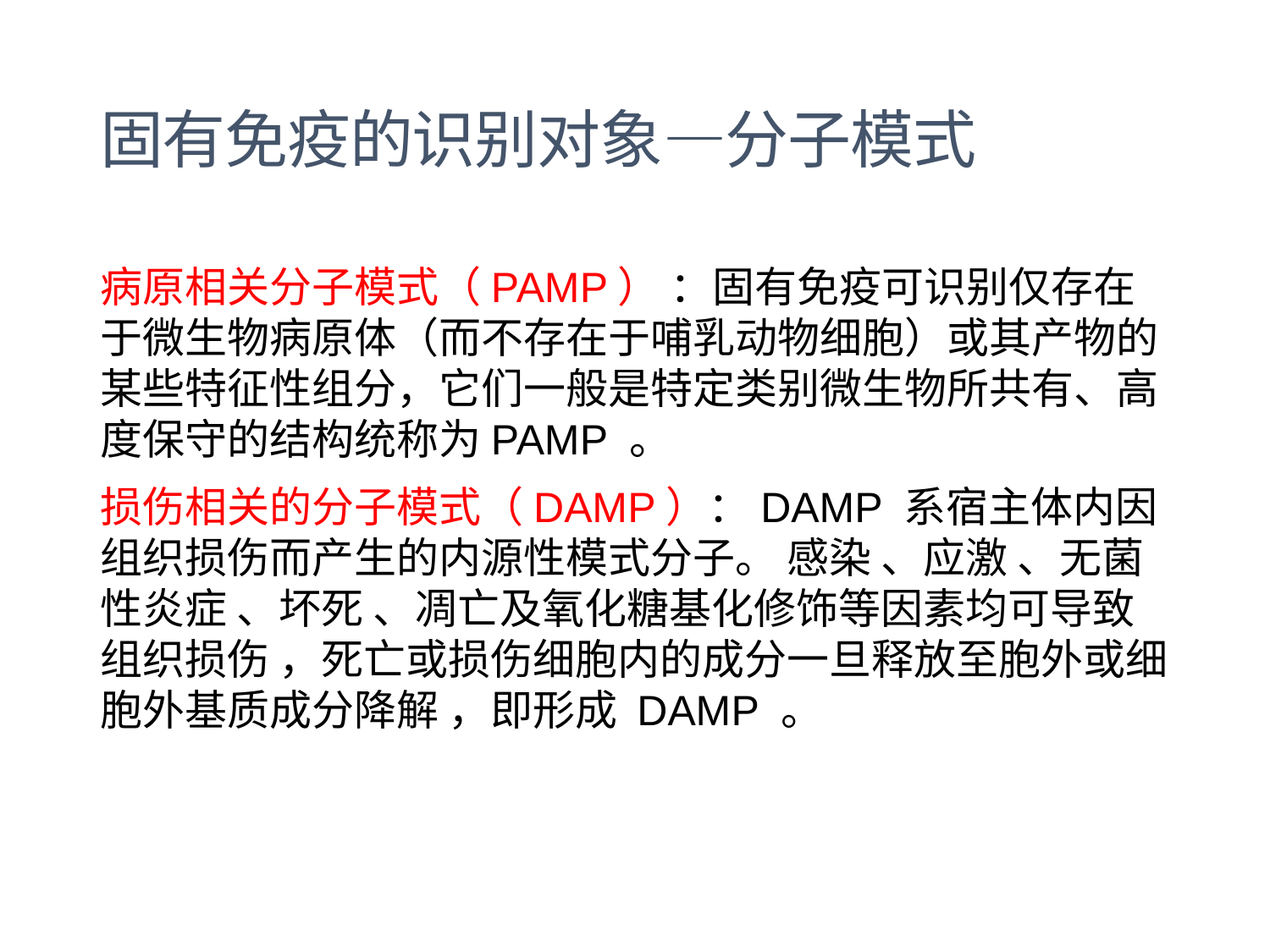

# 固有免疫的识别对象—分子模式
病原相关分子模式（PAMP） ：固有免疫可识别仅存在于微生物病原体（而不存在于哺乳动物细胞）或其产物的某些特征性组分，它们一般是特定类别微生物所共有、高度保守的结构统称为PAMP 。
损伤相关的分子模式（DAMP）：DAMP 系宿主体内因组织损伤而产生的内源性模式分子。 感染 、应激 、无菌性炎症 、坏死 、凋亡及氧化糖基化修饰等因素均可导致组织损伤 ，死亡或损伤细胞内的成分一旦释放至胞外或细胞外基质成分降解 ，即形成 DAMP 。